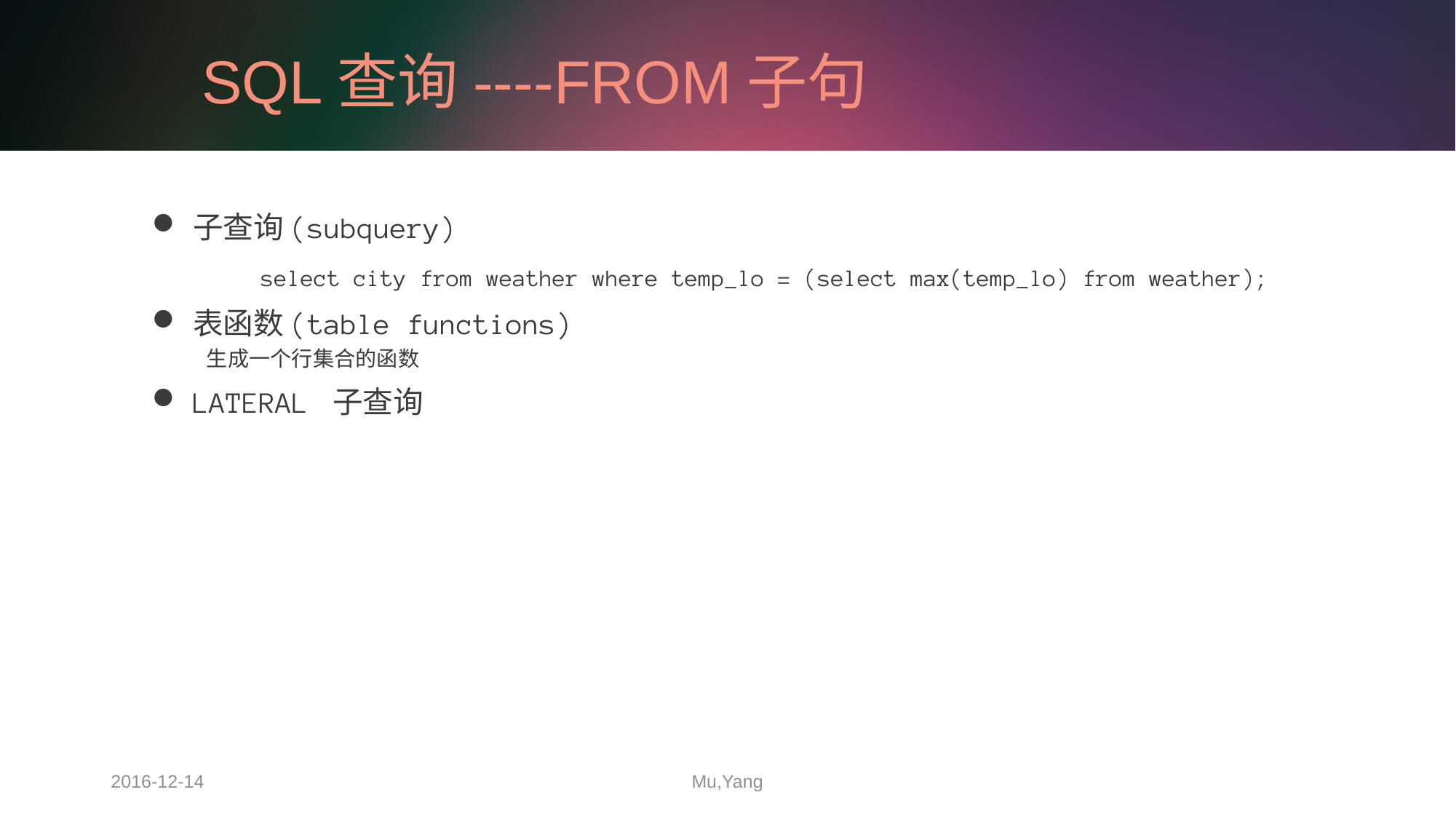

# SQL查询----FROM子句
子查询(subquery)
	select city from weather where temp_lo = (select max(temp_lo) from weather);
表函数(table functions)
生成一个行集合的函数
LATERAL 子查询
2016-12-14
Mu,Yang
83